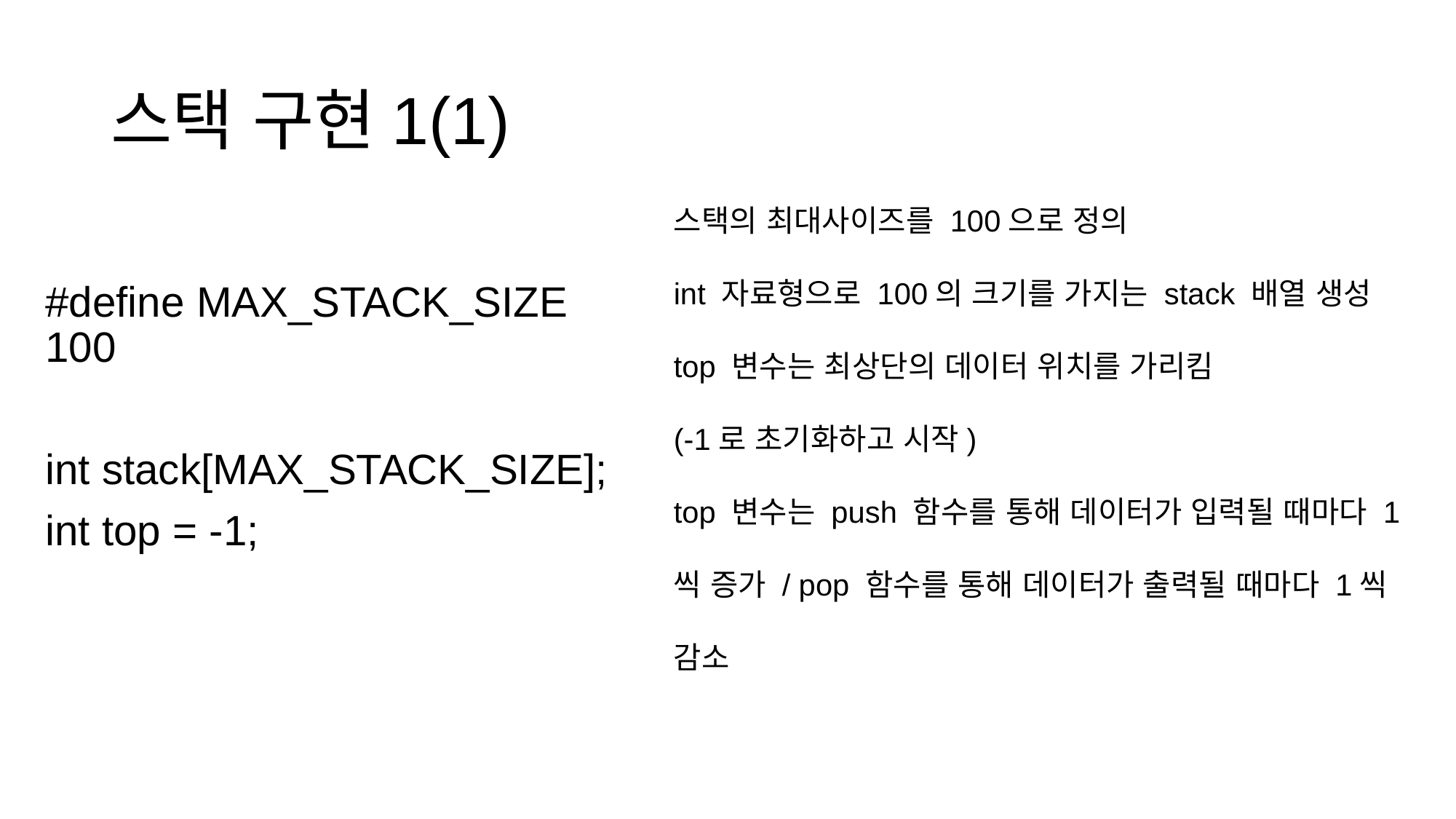

# 스택 구현1(1)
스택의 최대사이즈를 100으로 정의
int 자료형으로 100의 크기를 가지는 stack 배열 생성
top 변수는 최상단의 데이터 위치를 가리킴
(-1로 초기화하고 시작)
top 변수는 push 함수를 통해 데이터가 입력될 때마다 1씩 증가 / pop 함수를 통해 데이터가 출력될 때마다 1씩 감소
#define MAX_STACK_SIZE 100

int stack[MAX_STACK_SIZE];
int top = -1;